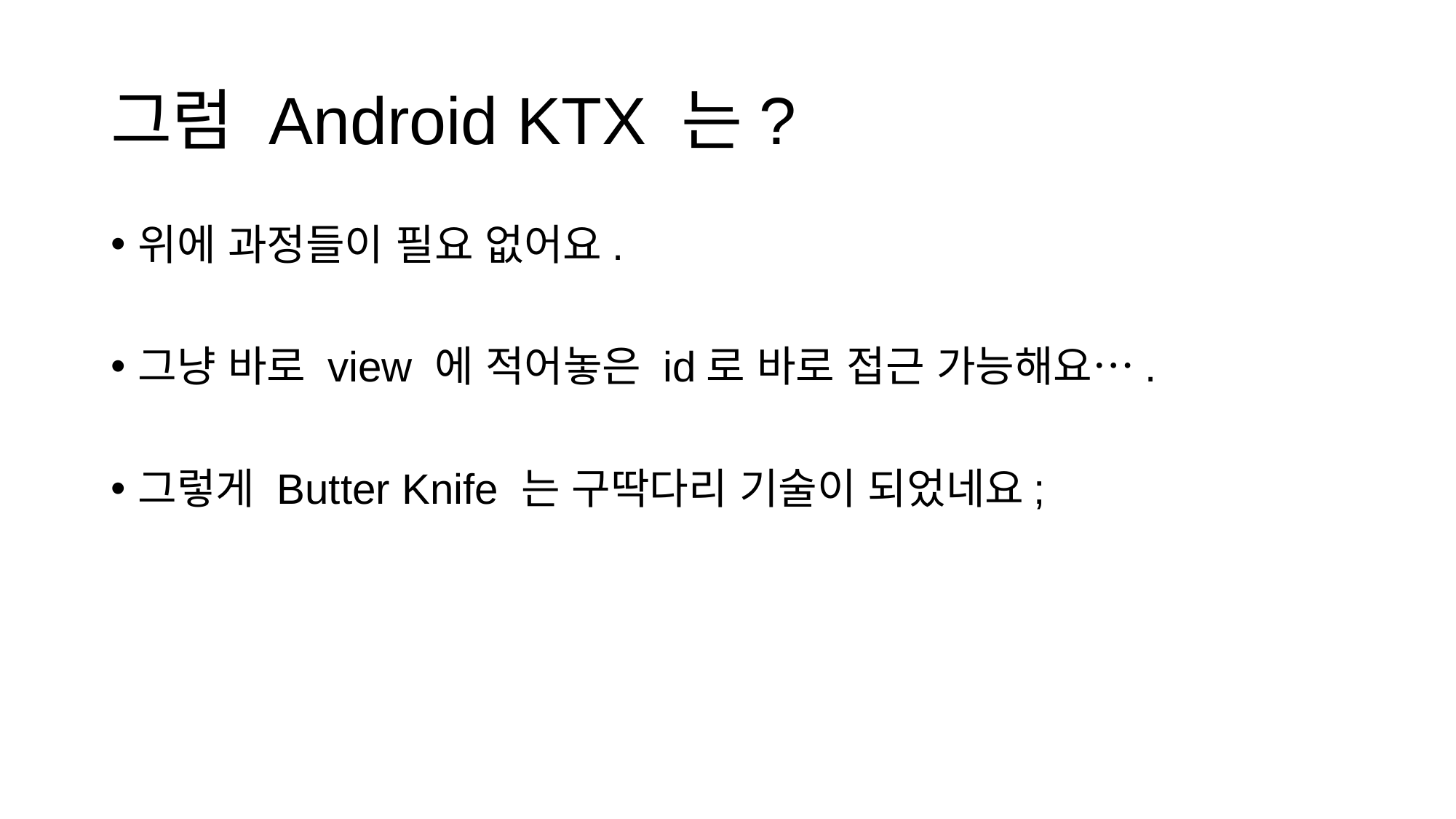

# 그럼 Android KTX 는?
위에 과정들이 필요 없어요.

그냥 바로 view 에 적어놓은 id로 바로 접근 가능해요….

그렇게 Butter Knife 는 구딱다리 기술이 되었네요;